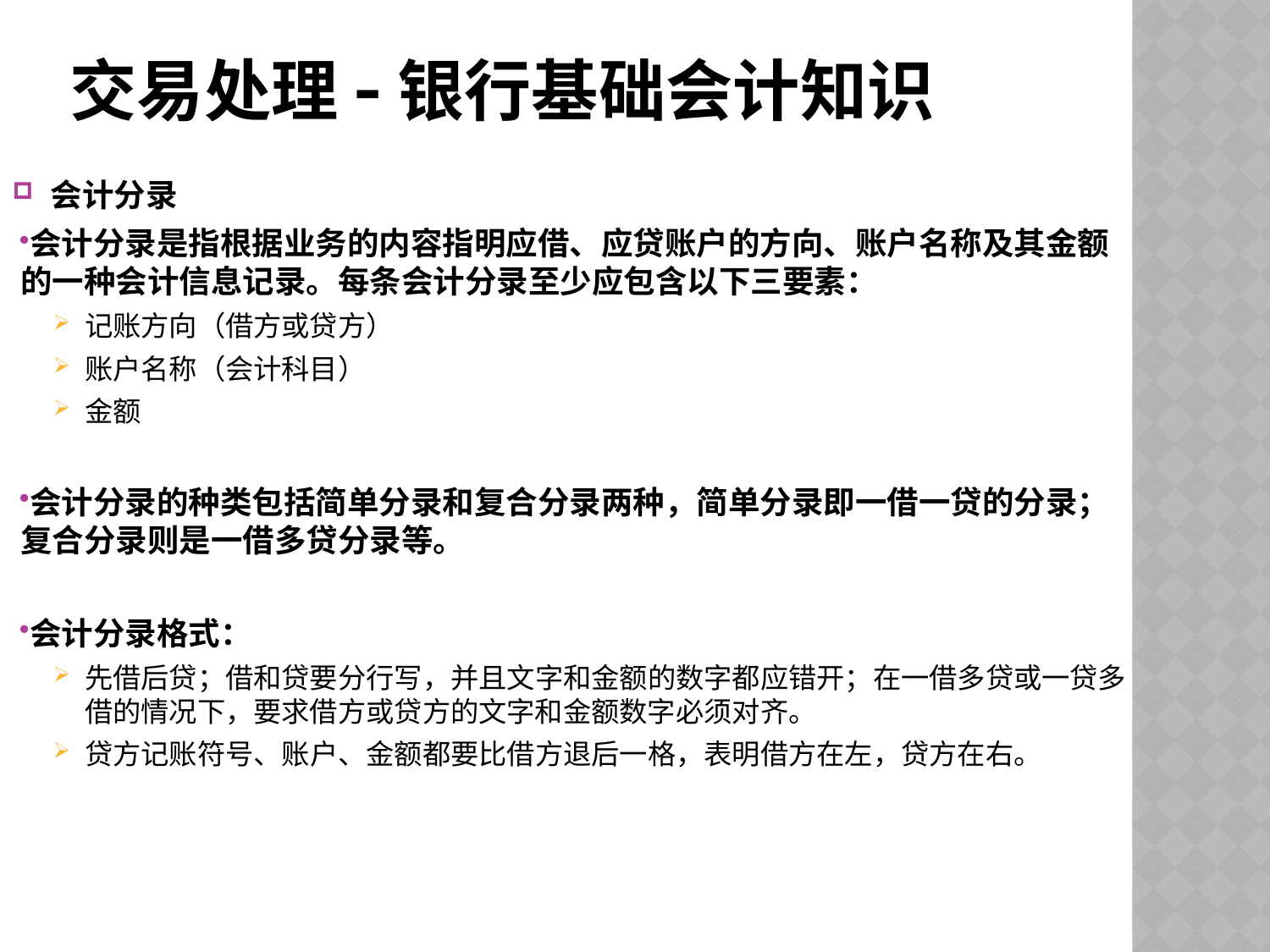

# 交易处理-银行基础会计知识
会计分录
会计分录是指根据业务的内容指明应借、应贷账户的方向、账户名称及其金额的一种会计信息记录。每条会计分录至少应包含以下三要素：
记账方向（借方或贷方）
账户名称（会计科目）
金额

会计分录的种类包括简单分录和复合分录两种，简单分录即一借一贷的分录；复合分录则是一借多贷分录等。

会计分录格式：
先借后贷；借和贷要分行写，并且文字和金额的数字都应错开；在一借多贷或一贷多借的情况下，要求借方或贷方的文字和金额数字必须对齐。
贷方记账符号、账户、金额都要比借方退后一格，表明借方在左，贷方在右。